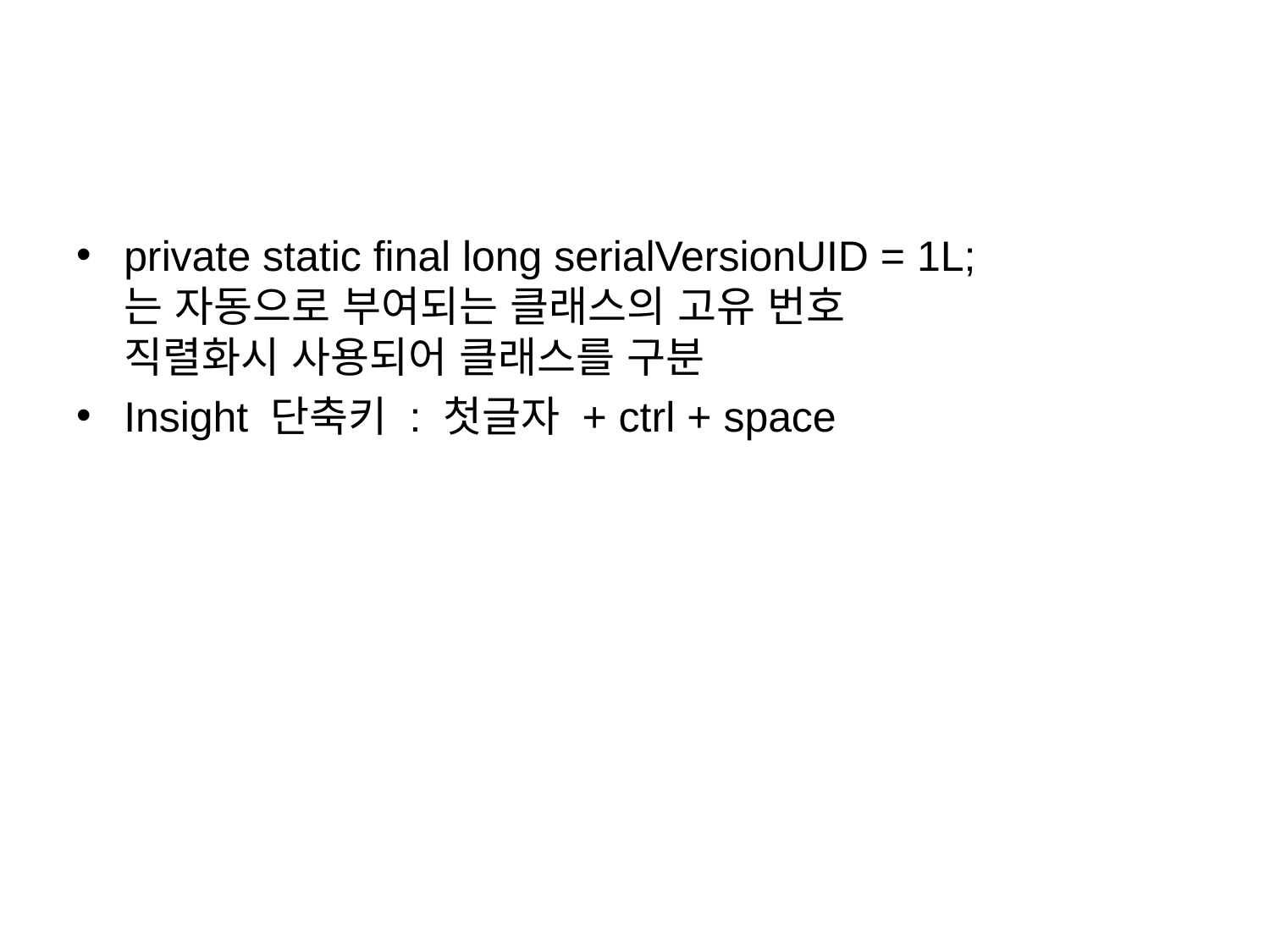

#
private static final long serialVersionUID = 1L;
는 자동으로 부여되는 클래스의 고유 번호
직렬화시 사용되어 클래스를 구분
Insight 단축키 : 첫글자 + ctrl + space